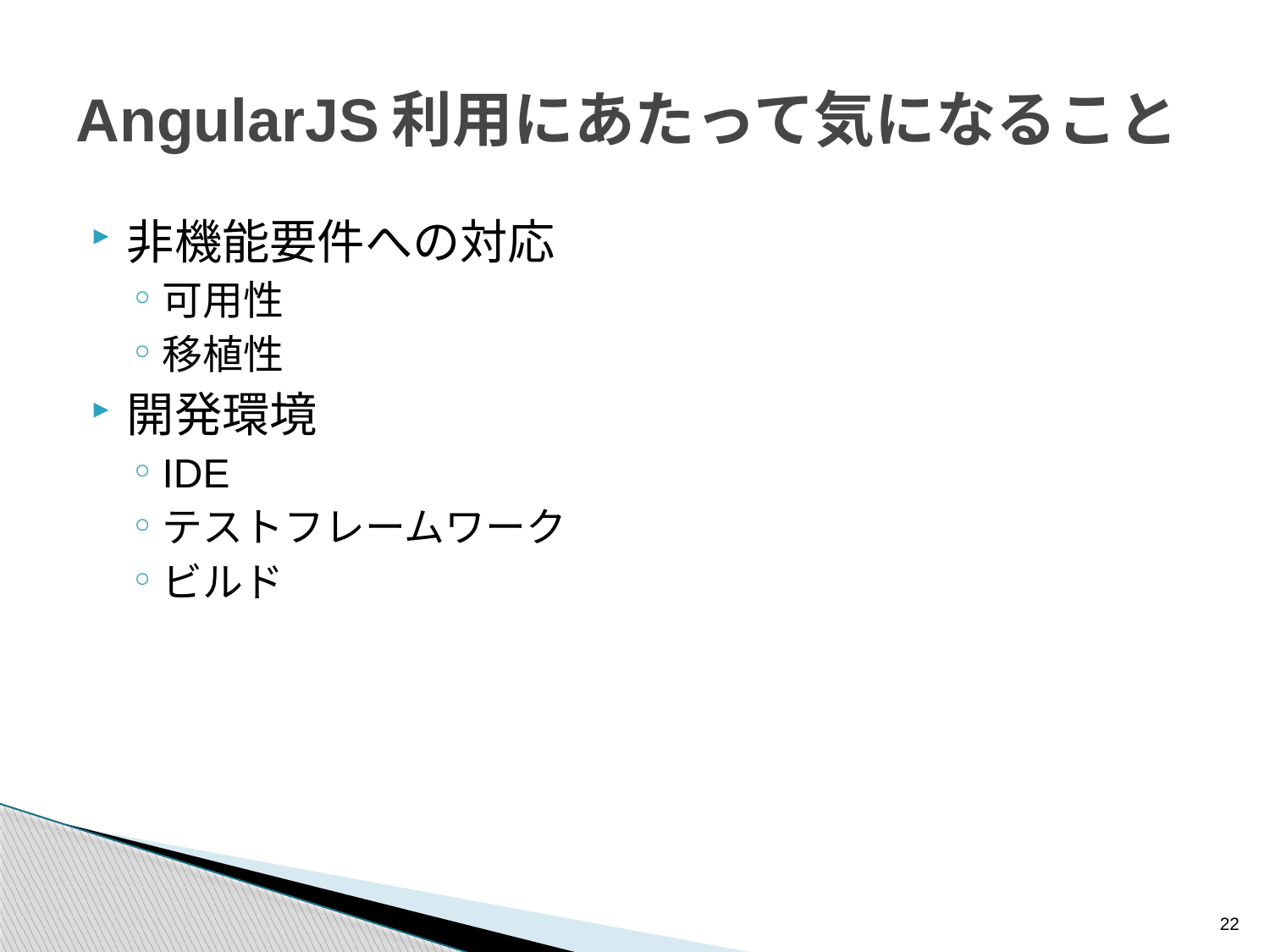

# AngularJS利用にあたって気になること
非機能要件への対応
可用性
移植性
開発環境
IDE
テストフレームワーク
ビルド
22